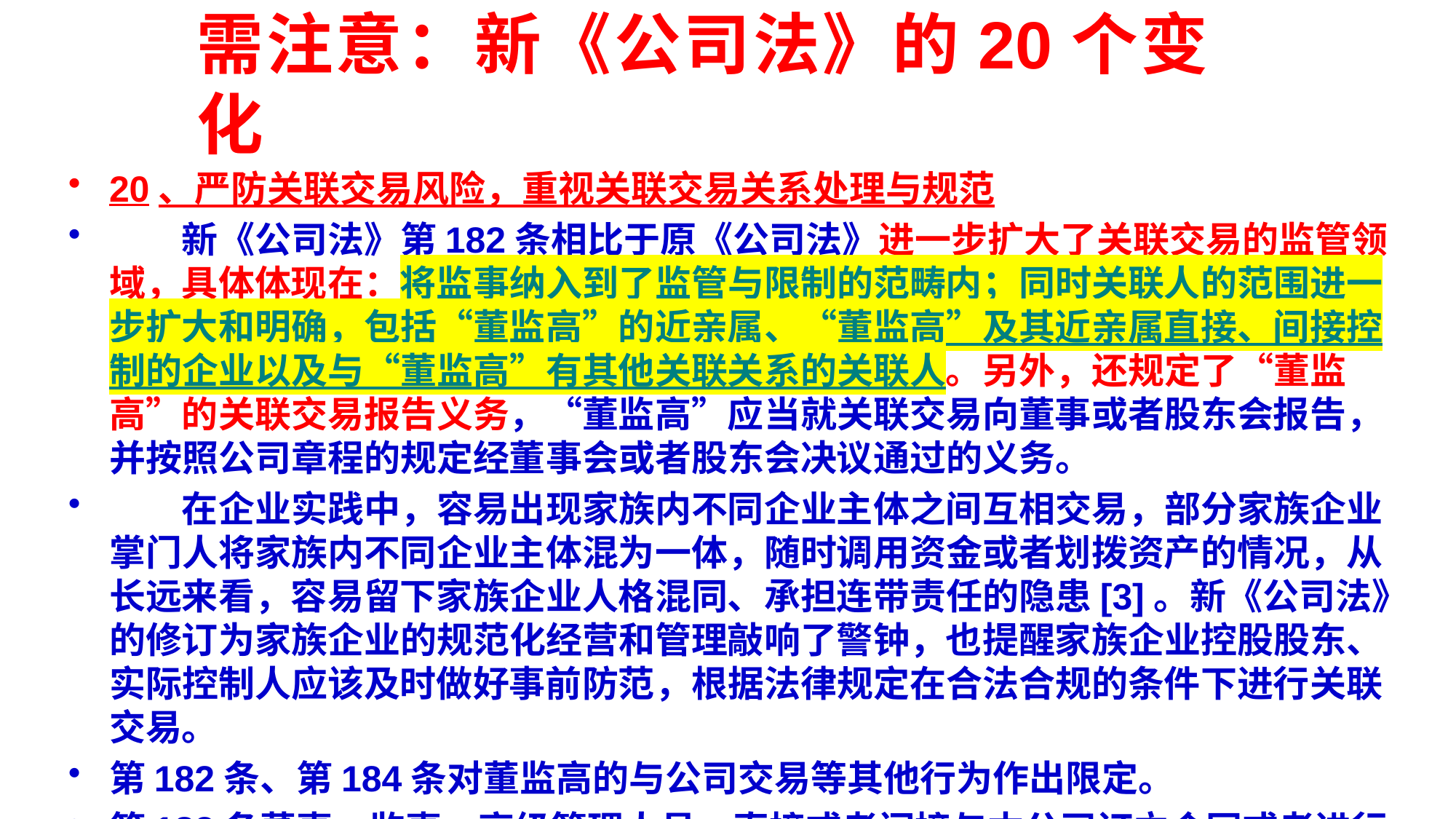

# 需注意：新《公司法》的20个变化
20、严防关联交易风险，重视关联交易关系处理与规范
　　新《公司法》第182条相比于原《公司法》进一步扩大了关联交易的监管领域，具体体现在：将监事纳入到了监管与限制的范畴内；同时关联人的范围进一步扩大和明确，包括“董监高”的近亲属、“董监高”及其近亲属直接、间接控制的企业以及与“董监高”有其他关联关系的关联人。另外，还规定了“董监高”的关联交易报告义务，“董监高”应当就关联交易向董事或者股东会报告，并按照公司章程的规定经董事会或者股东会决议通过的义务。
　　在企业实践中，容易出现家族内不同企业主体之间互相交易，部分家族企业掌门人将家族内不同企业主体混为一体，随时调用资金或者划拨资产的情况，从长远来看，容易留下家族企业人格混同、承担连带责任的隐患[3]。新《公司法》的修订为家族企业的规范化经营和管理敲响了警钟，也提醒家族企业控股股东、实际控制人应该及时做好事前防范，根据法律规定在合法合规的条件下进行关联交易。
第182条、第184条对董监高的与公司交易等其他行为作出限定。
第182条董事、监事、高级管理人员，直接或者间接与本公司订立合同或者进行交易，应当就与订立合同或者进行交易有关的事项向董事会或者股东会报告，并按照公司章程的规定经董事会或者股东会决议通过。　　董事、监事、高级管理人员的近亲属，董事、监事、高级管理人员或者其近亲属直接或者间接控制的企业，以及与董事、监事、高级管理人员有其他关联关系的关联人，与公司订立合同或者进行交易，适用前款规定。　　第148条董事、高级管理人员不得有下列行为：…              　　（四）违反公司章程的规定或者未经股东会、股东大会同意，与本公司订立合同或者进行交易；        　　（五）未经股东会或者股东大会同意，利用职务便利为自己或者他人谋取属于公司的商业机会，自营或者为他人经营与所任职公司同类的业务；  　　（六）接受他人与公司交易的佣金归为己有；    　　（七）擅自披露公司秘密；      （八）违反对公司忠实义务的其他行为。        　　董事、高级管理人员违反前款规定所得的收入应当归公司所有。